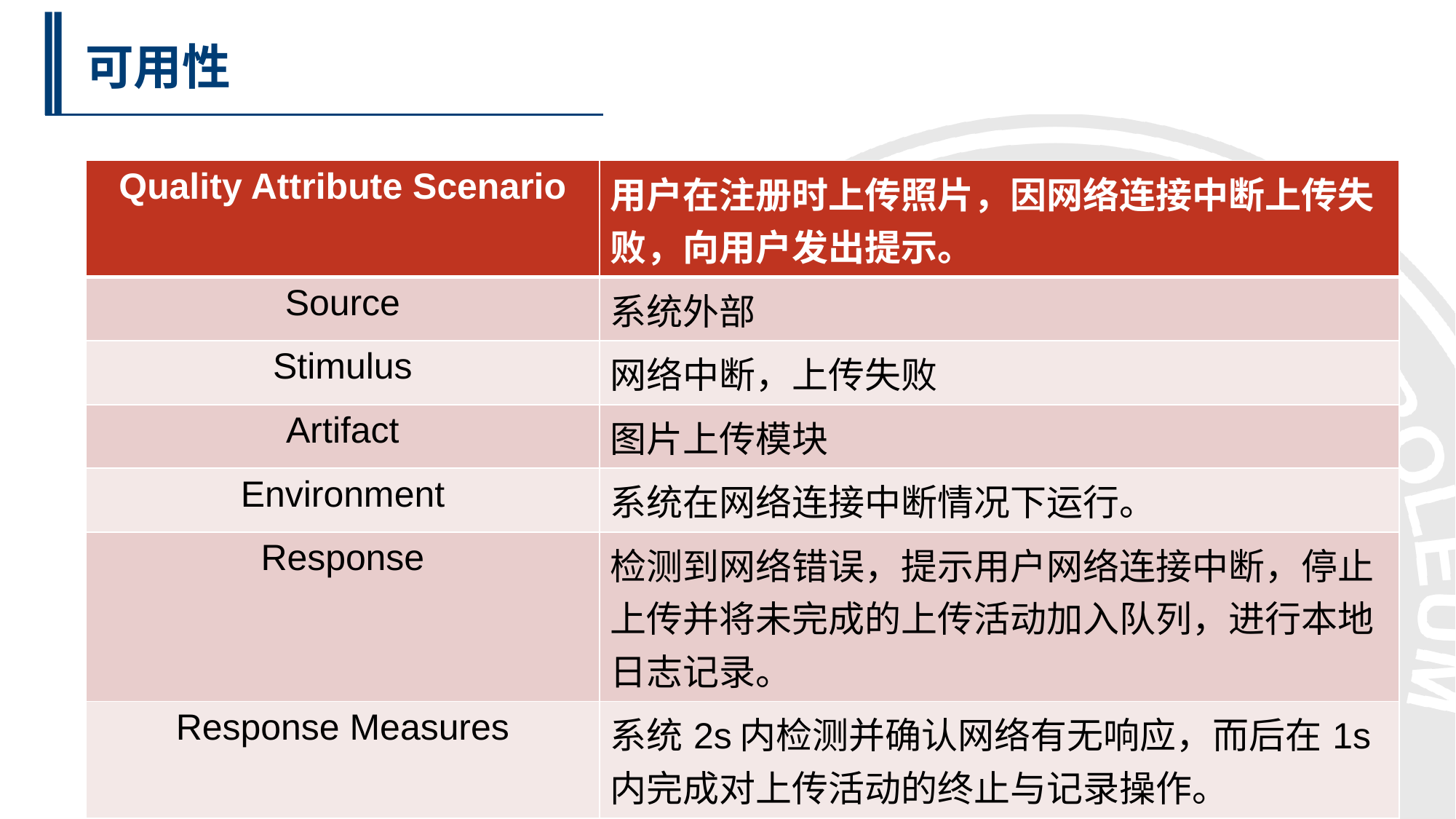

可用性
| Quality Attribute Scenario | 用户在注册时上传照片，因网络连接中断上传失败，向用户发出提示。 |
| --- | --- |
| Source | 系统外部 |
| Stimulus | 网络中断，上传失败 |
| Artifact | 图片上传模块 |
| Environment | 系统在网络连接中断情况下运行。 |
| Response | 检测到网络错误，提示用户网络连接中断，停止上传并将未完成的上传活动加入队列，进行本地日志记录。 |
| Response Measures | 系统2s内检测并确认网络有无响应，而后在1s内完成对上传活动的终止与记录操作。 |
| Tactics | Ping、Retry、Exception Prevention等。 |